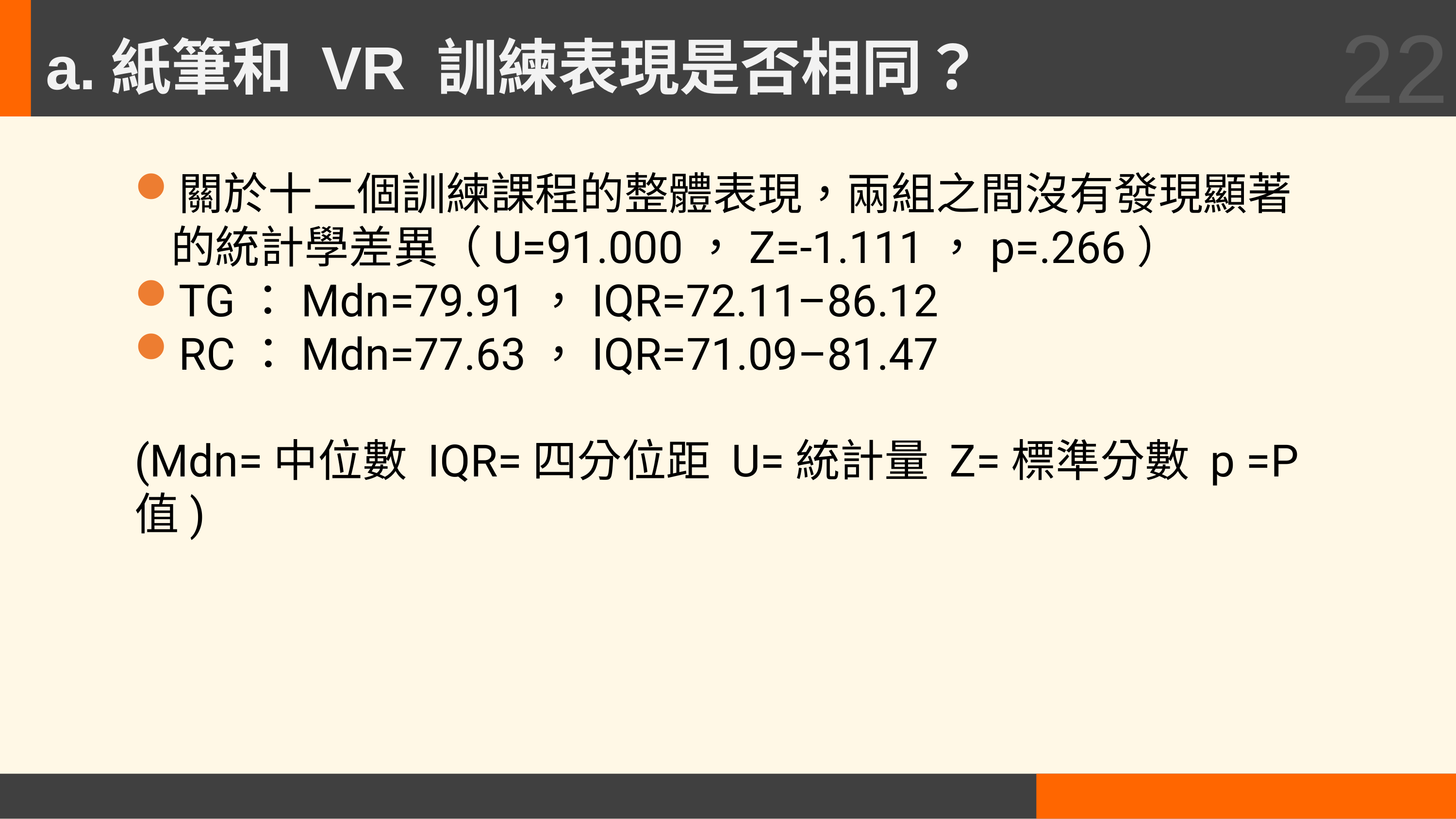

22
# a.紙筆和 VR 訓練表現是否相同？
關於十二個訓練課程的整體表現，兩組之間沒有發現顯著的統計學差異（U=91.000，Z=-1.111，p=.266）
TG：Mdn=79.91，IQR=72.11–86.12
RC：Mdn=77.63，IQR=71.09–81.47

(Mdn=中位數 IQR=四分位距 U=統計量 Z=標準分數 p =P值)